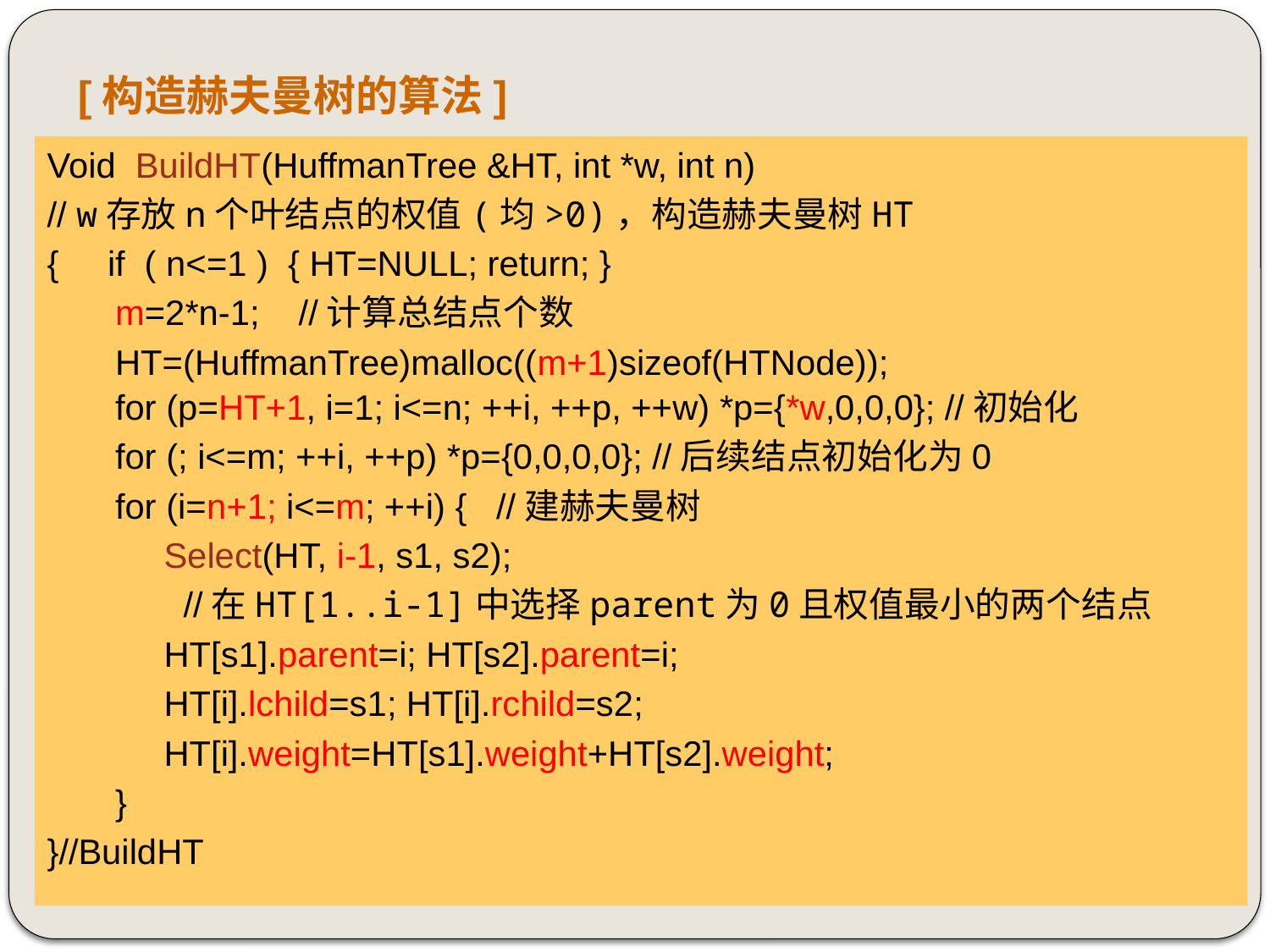

# [构造赫夫曼树的算法]
Void  BuildHT(HuffmanTree &HT, int *w, int n)
// w存放n个叶结点的权值(均>0)，构造赫夫曼树HT
{     if  ( n<=1 )  { HT=NULL; return; }
       m=2*n-1;    //计算总结点个数
       HT=(HuffmanTree)malloc((m+1)sizeof(HTNode));
       for (p=HT+1, i=1; i<=n; ++i, ++p, ++w) *p={*w,0,0,0}; //初始化
       for (; i<=m; ++i, ++p) *p={0,0,0,0}; //后续结点初始化为0
       for (i=n+1; i<=m; ++i) {   //建赫夫曼树
            Select(HT, i-1, s1, s2);
              //在HT[1..i-1]中选择parent为0且权值最小的两个结点
            HT[s1].parent=i; HT[s2].parent=i;
            HT[i].lchild=s1; HT[i].rchild=s2;
            HT[i].weight=HT[s1].weight+HT[s2].weight;
       }
}//BuildHT
数据结构---第六章 树和二叉树